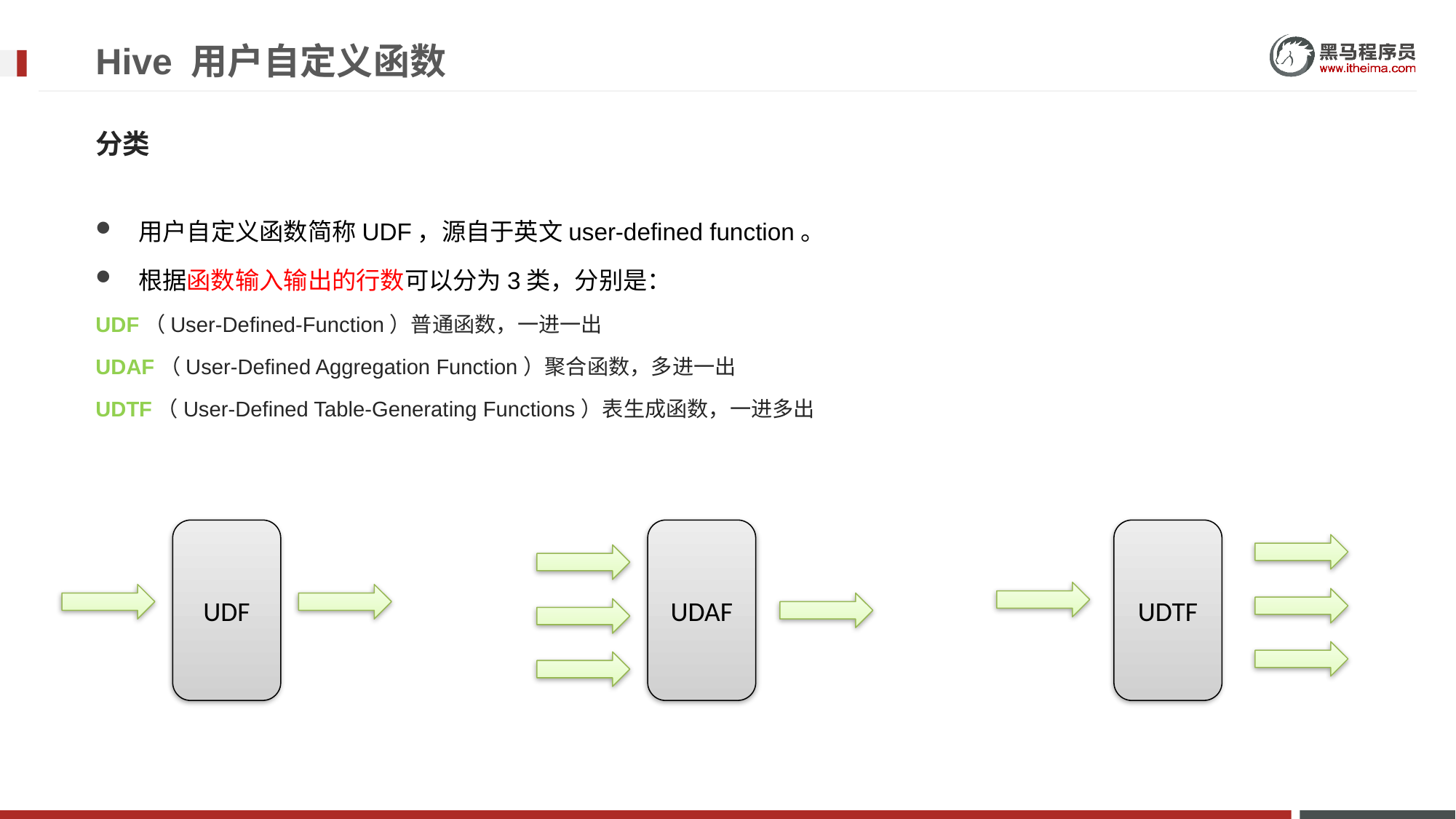

# Hive 用户自定义函数
分类
用户自定义函数简称UDF，源自于英文user-defined function。
根据函数输入输出的行数可以分为3类，分别是：
UDF（User-Defined-Function）普通函数，一进一出
UDAF（User-Defined Aggregation Function）聚合函数，多进一出
UDTF（User-Defined Table-Generating Functions）表生成函数，一进多出

UDF
UDAF
UDTF